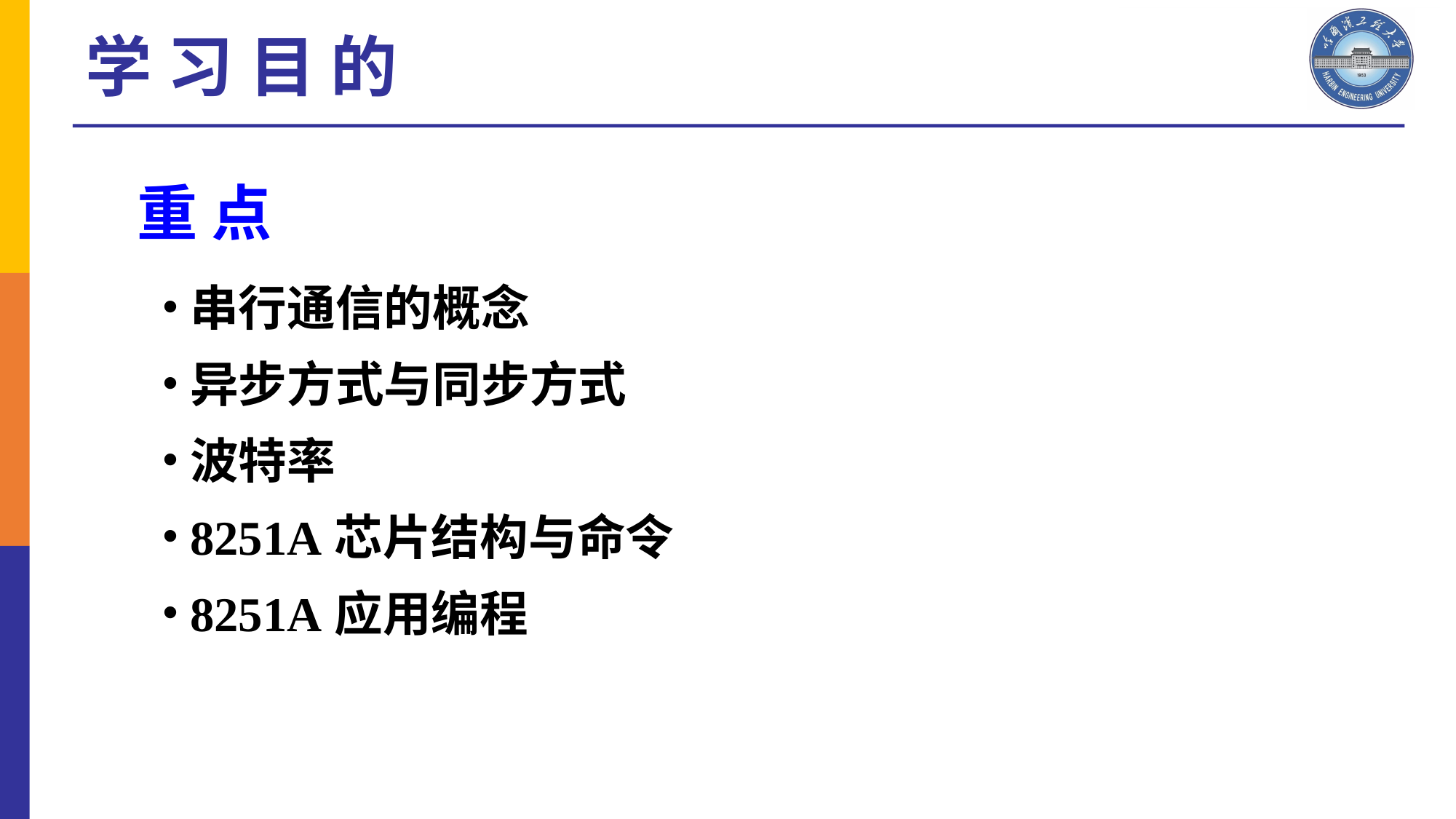

学 习 目 的
# 重 点
串行通信的概念
异步方式与同步方式
波特率
8251A芯片结构与命令
8251A应用编程